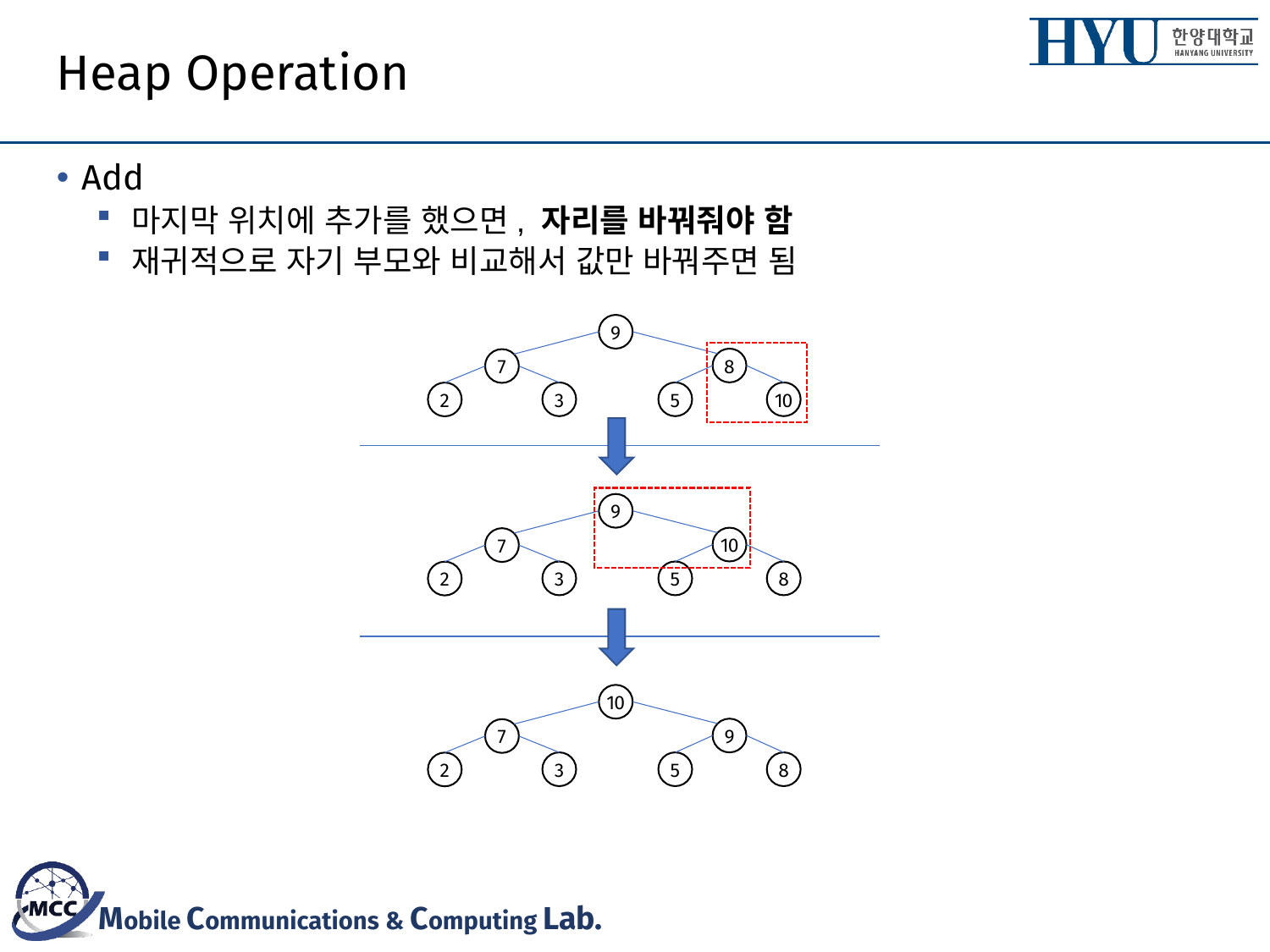

# Heap Operation

Add
마지막 위치에 추가를 했으면, 자리를 바꿔줘야 함
재귀적으로 자기 부모와 비교해서 값만 바꿔주면 됨
9

8
7
10
3
5
2

9
10
7
8
3
5
2

10
9
7
8
3
5
2